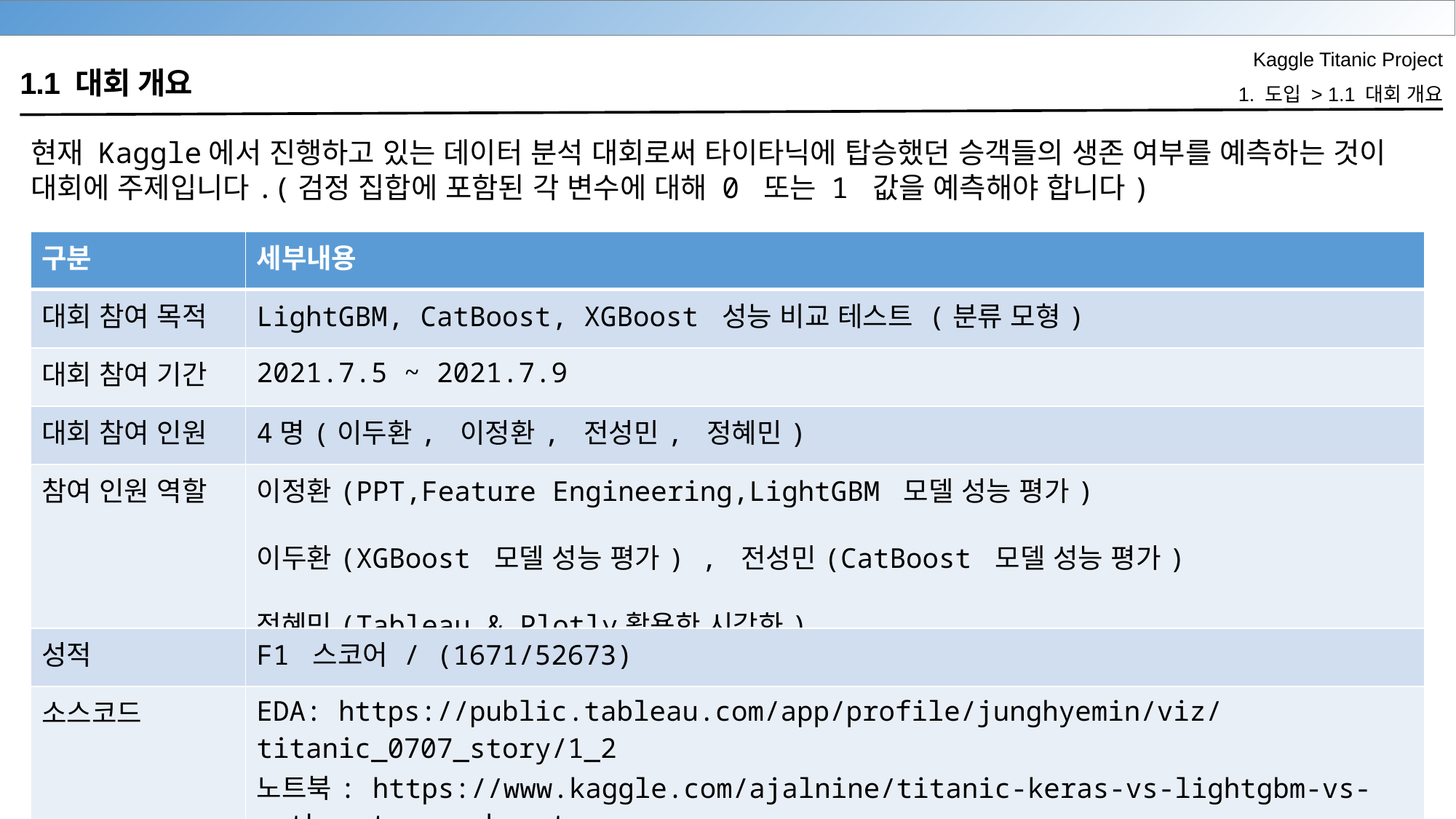

Kaggle Titanic Project
1. 도입 > 1.1 대회 개요
1.1 대회 개요
현재 Kaggle에서 진행하고 있는 데이터 분석 대회로써 타이타닉에 탑승했던 승객들의 생존 여부를 예측하는 것이 대회에 주제입니다.(검정 집합에 포함된 각 변수에 대해 0 또는 1 값을 예측해야 합니다)
| 구분 | 세부내용 |
| --- | --- |
| 대회 참여 목적 | LightGBM, CatBoost, XGBoost 성능 비교 테스트 (분류 모형) |
| 대회 참여 기간 | 2021.7.5 ~ 2021.7.9 |
| 대회 참여 인원 | 4명(이두환, 이정환, 전성민, 정혜민) |
| 참여 인원 역할 | 이정환(PPT,Feature Engineering,LightGBM 모델 성능 평가) 이두환(XGBoost 모델 성능 평가) , 전성민(CatBoost 모델 성능 평가) 정혜민(Tableau & Plotly활용한 시각화) |
| 성적 | F1 스코어 / (1671/52673) |
| 소스코드 | EDA: https://public.tableau.com/app/profile/junghyemin/viz/titanic\_0707\_story/1\_2 노트북: https://www.kaggle.com/ajalnine/titanic-keras-vs-lightgbm-vs-catboost-vs-xgboost |